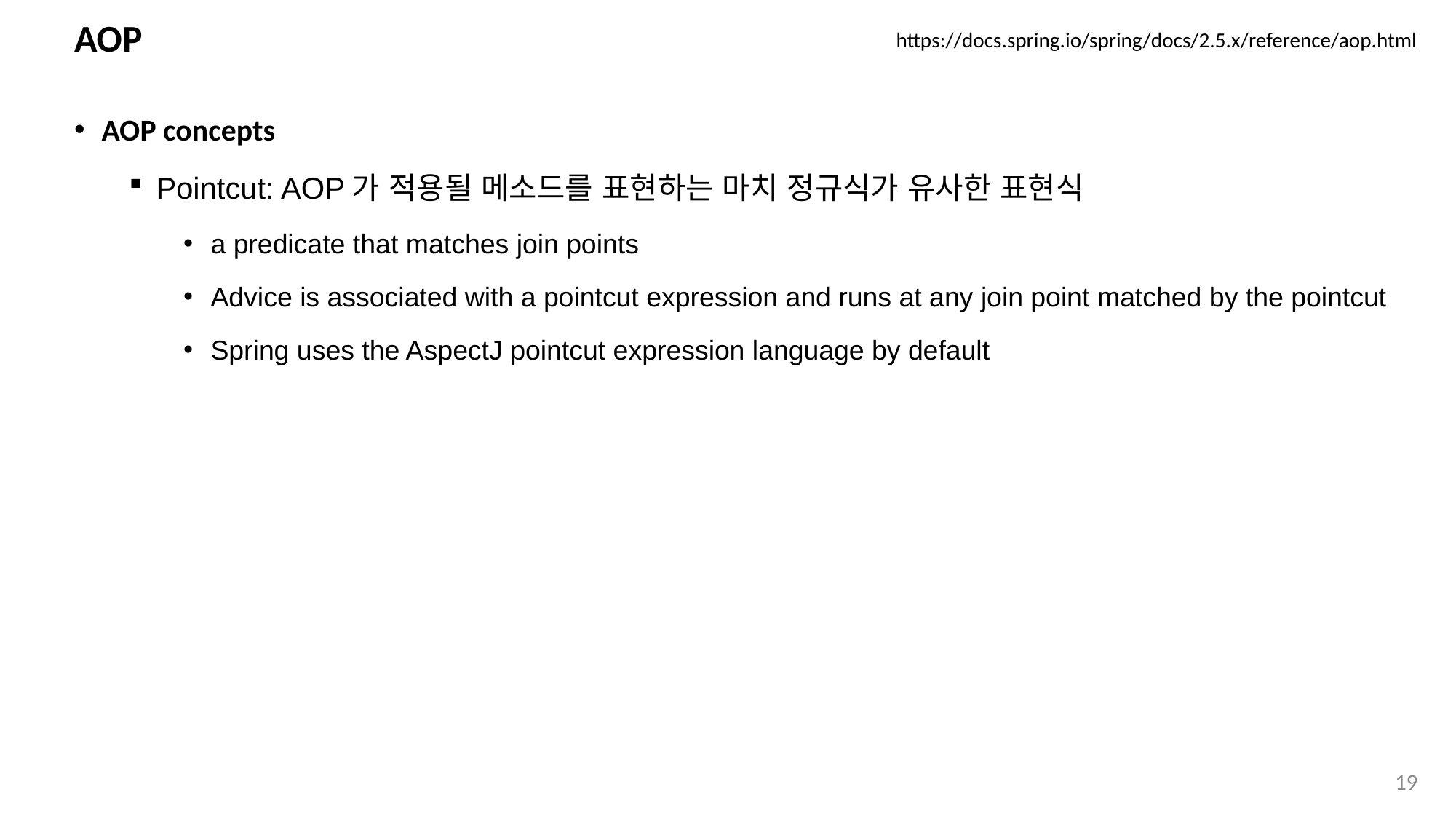

# AOP
https://docs.spring.io/spring/docs/2.5.x/reference/aop.html
AOP concepts
Pointcut: AOP가 적용될 메소드를 표현하는 마치 정규식가 유사한 표현식
a predicate that matches join points
Advice is associated with a pointcut expression and runs at any join point matched by the pointcut
Spring uses the AspectJ pointcut expression language by default

19